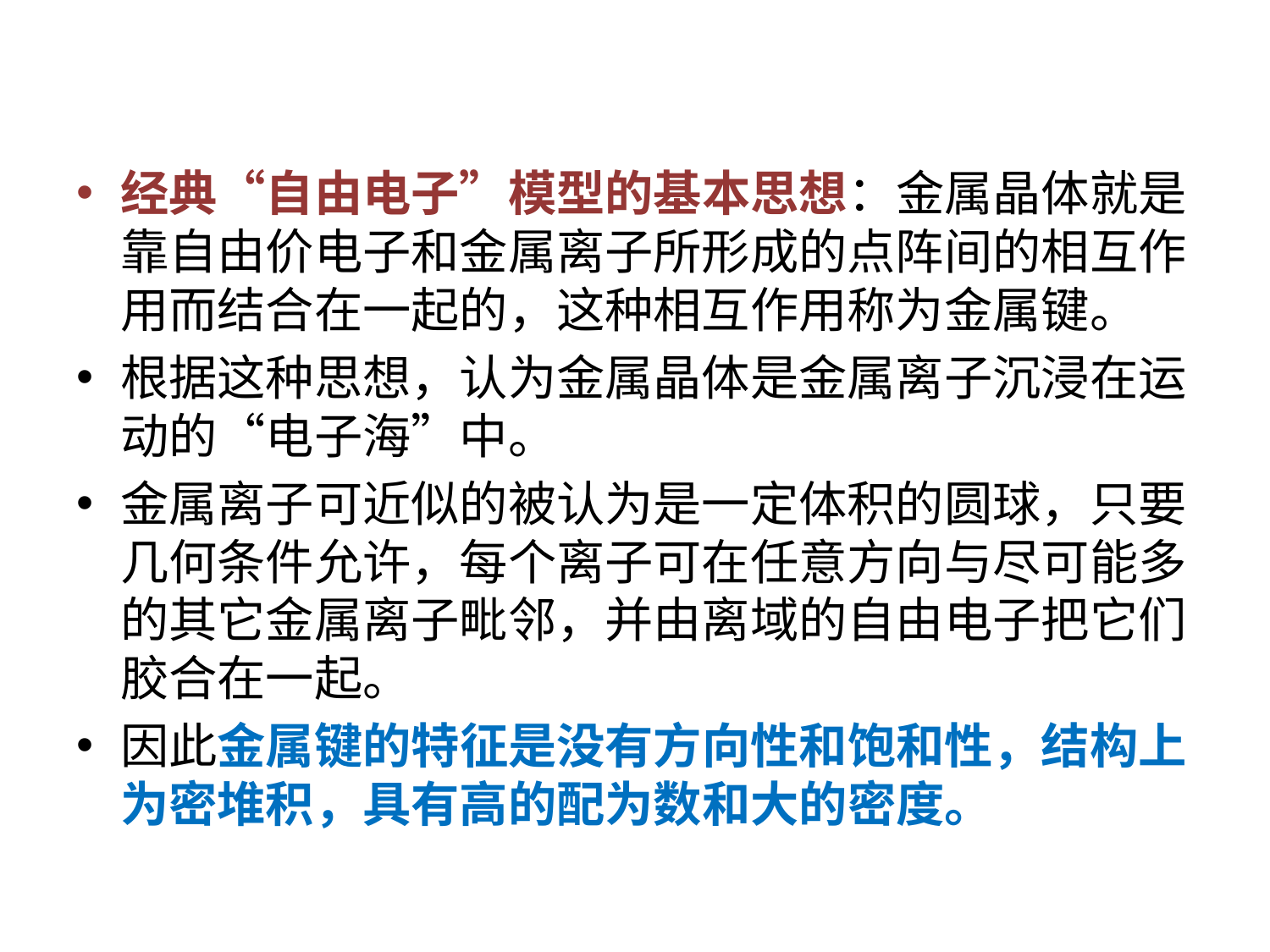

经典“自由电子”模型的基本思想：金属晶体就是靠自由价电子和金属离子所形成的点阵间的相互作用而结合在一起的，这种相互作用称为金属键。
根据这种思想，认为金属晶体是金属离子沉浸在运动的“电子海”中。
金属离子可近似的被认为是一定体积的圆球，只要几何条件允许，每个离子可在任意方向与尽可能多的其它金属离子毗邻，并由离域的自由电子把它们胶合在一起。
因此金属键的特征是没有方向性和饱和性，结构上为密堆积，具有高的配为数和大的密度。